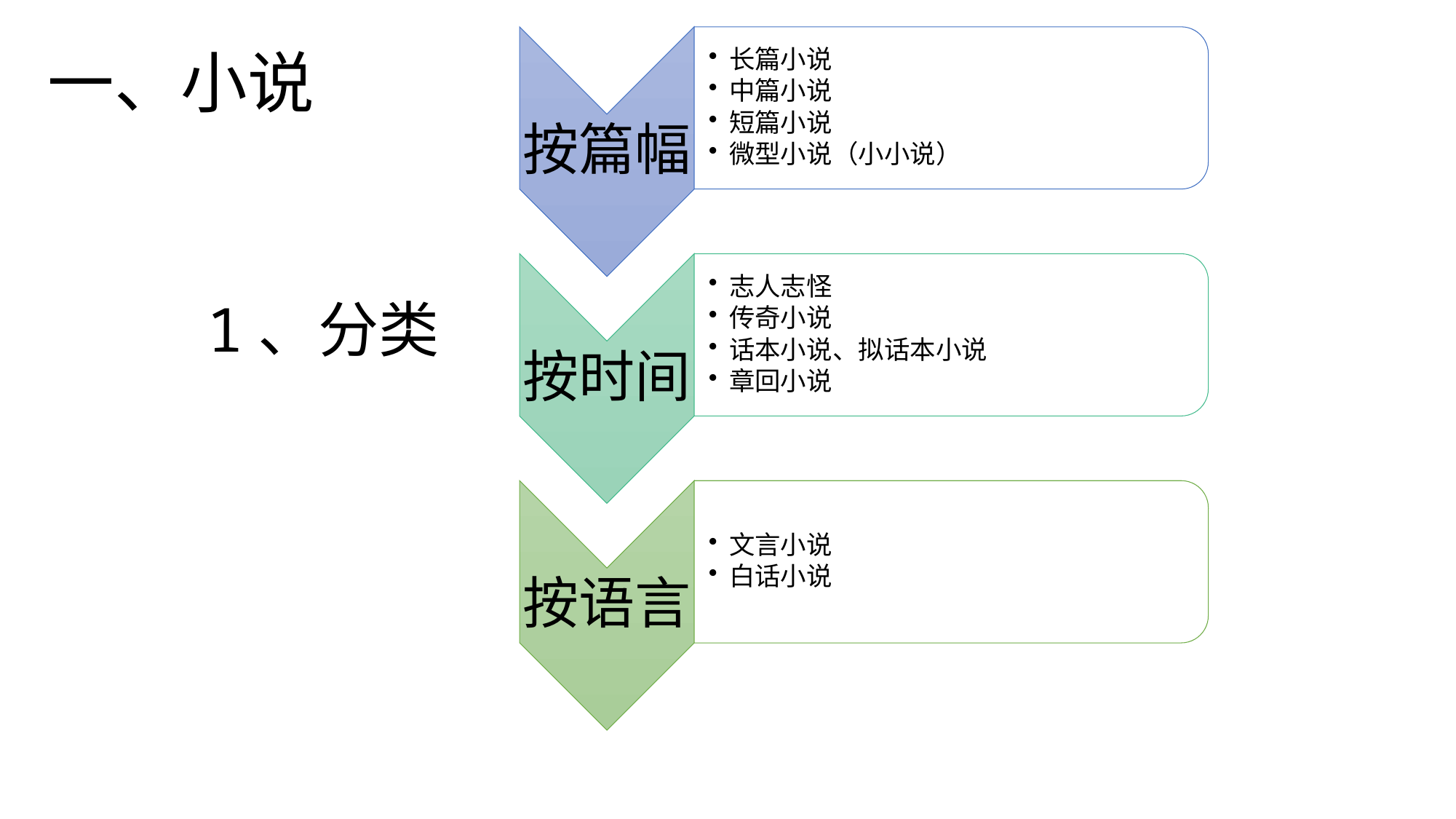

# 一、小说
按篇幅
长篇小说
中篇小说
短篇小说
微型小说（小小说）
按时间
志人志怪
传奇小说
话本小说、拟话本小说
章回小说
按语言
文言小说
白话小说
1、分类